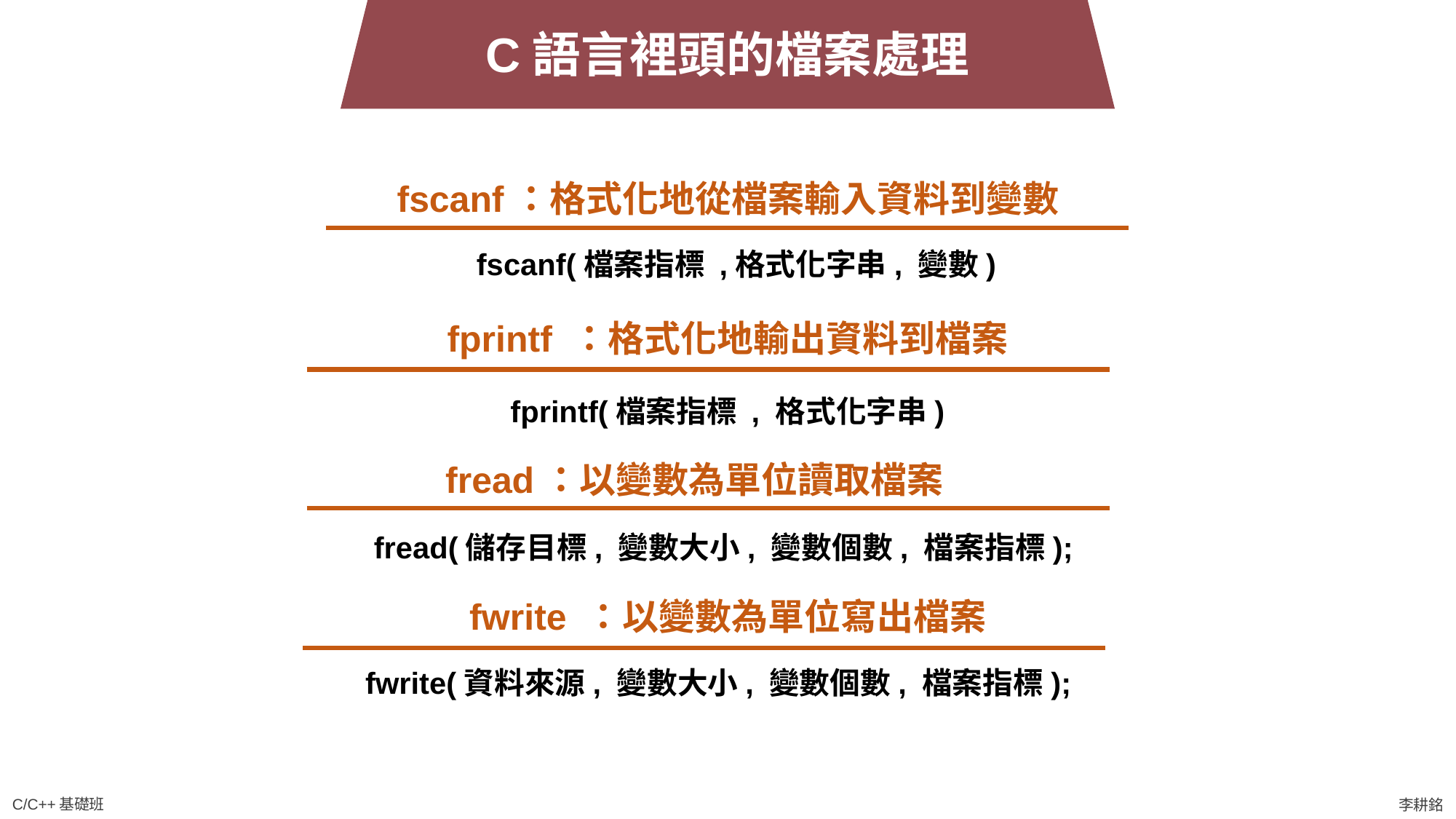

C語言裡頭的檔案處理
fscanf：格式化地從檔案輸入資料到變數
fscanf(檔案指標 ,格式化字串, 變數)
fprintf ：格式化地輸出資料到檔案
fprintf(檔案指標 , 格式化字串)
fread：以變數為單位讀取檔案
fread(儲存目標, 變數大小, 變數個數, 檔案指標);
fwrite ：以變數為單位寫出檔案
fwrite(資料來源, 變數大小, 變數個數, 檔案指標);
C/C++基礎班
李耕銘